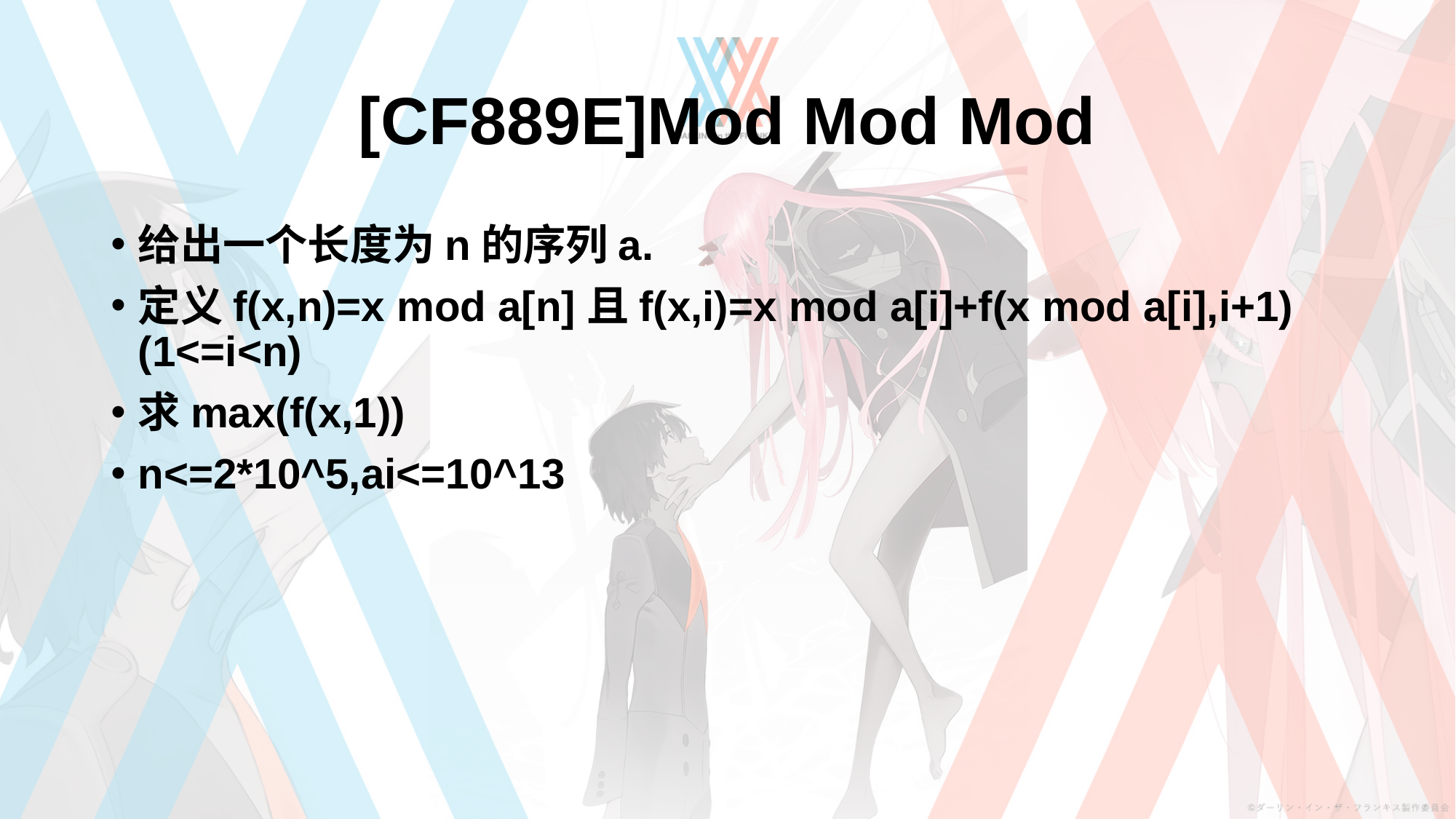

# [CF889E]Mod Mod Mod
给出一个长度为n的序列a.
定义f(x,n)=x mod a[n]且f(x,i)=x mod a[i]+f(x mod a[i],i+1) (1<=i<n)
求max(f(x,1))
n<=2*10^5,ai<=10^13